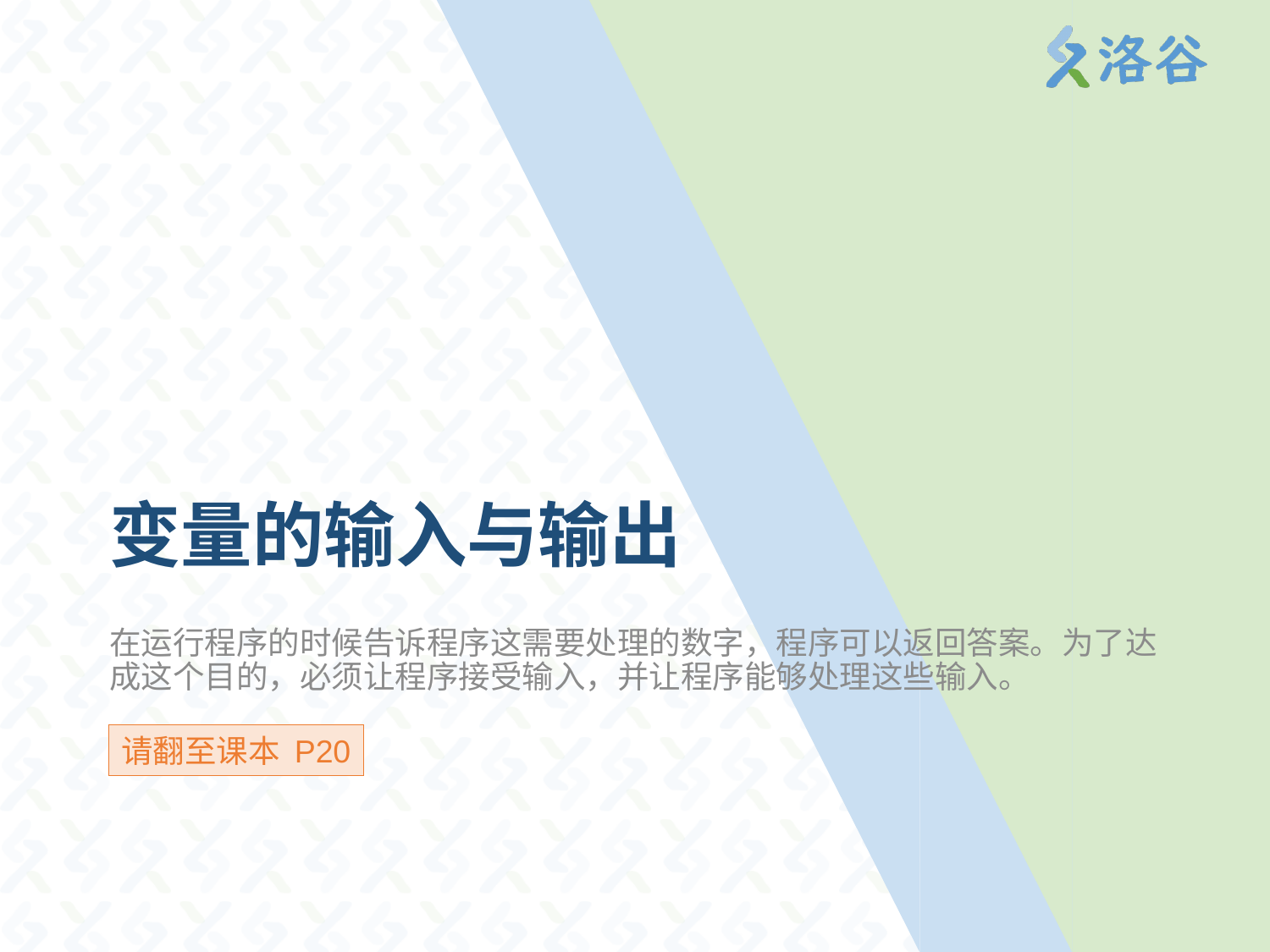

# 变量的输入与输出
在运行程序的时候告诉程序这需要处理的数字，程序可以返回答案。为了达成这个目的，必须让程序接受输入，并让程序能够处理这些输入。
请翻至课本 P20